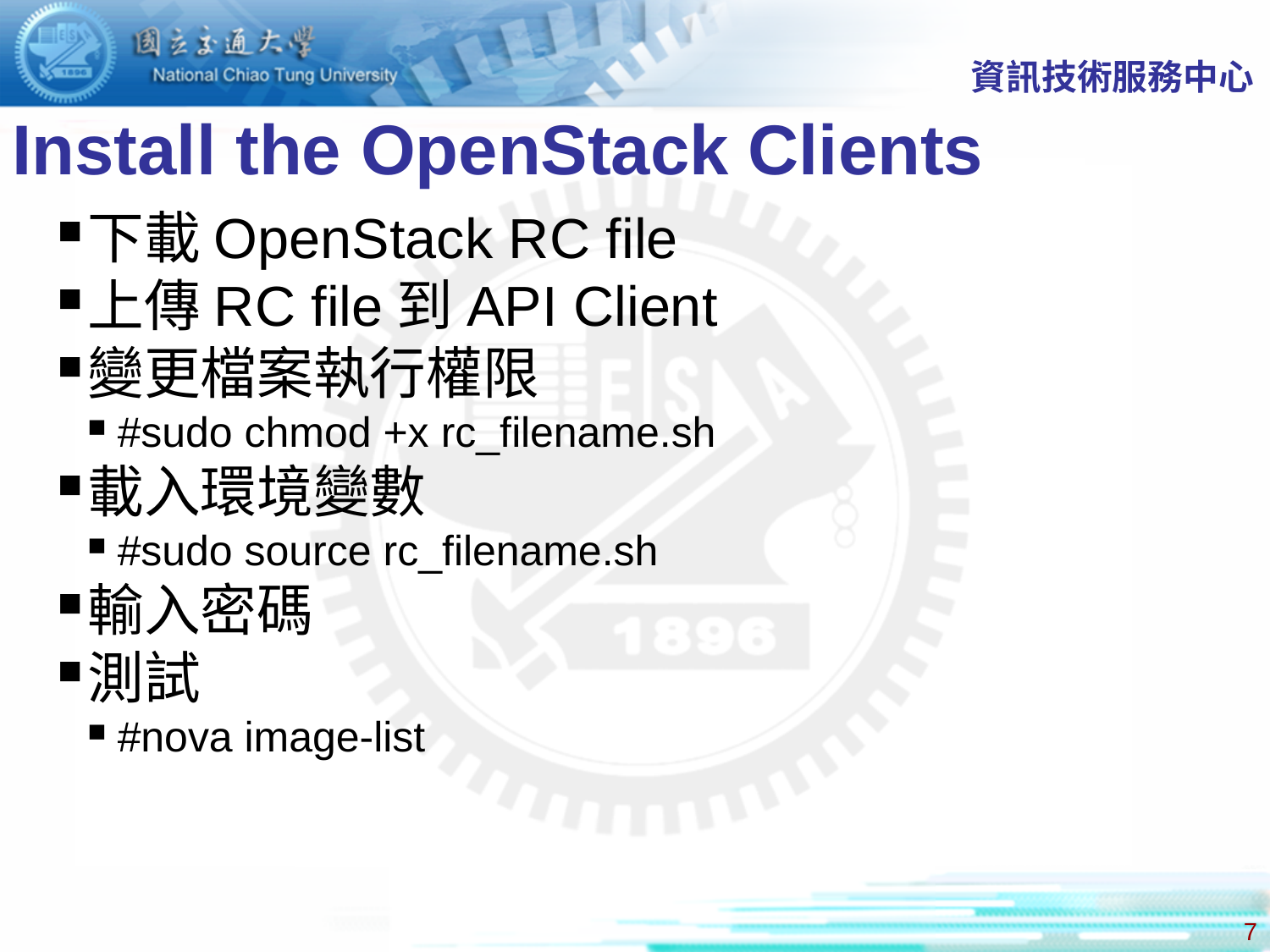

資訊技術服務中心
Install the OpenStack Clients
下載OpenStack RC file
上傳RC file到API Client
變更檔案執行權限
#sudo chmod +x rc_filename.sh
載入環境變數
#sudo source rc_filename.sh
輸入密碼
測試
#nova image-list